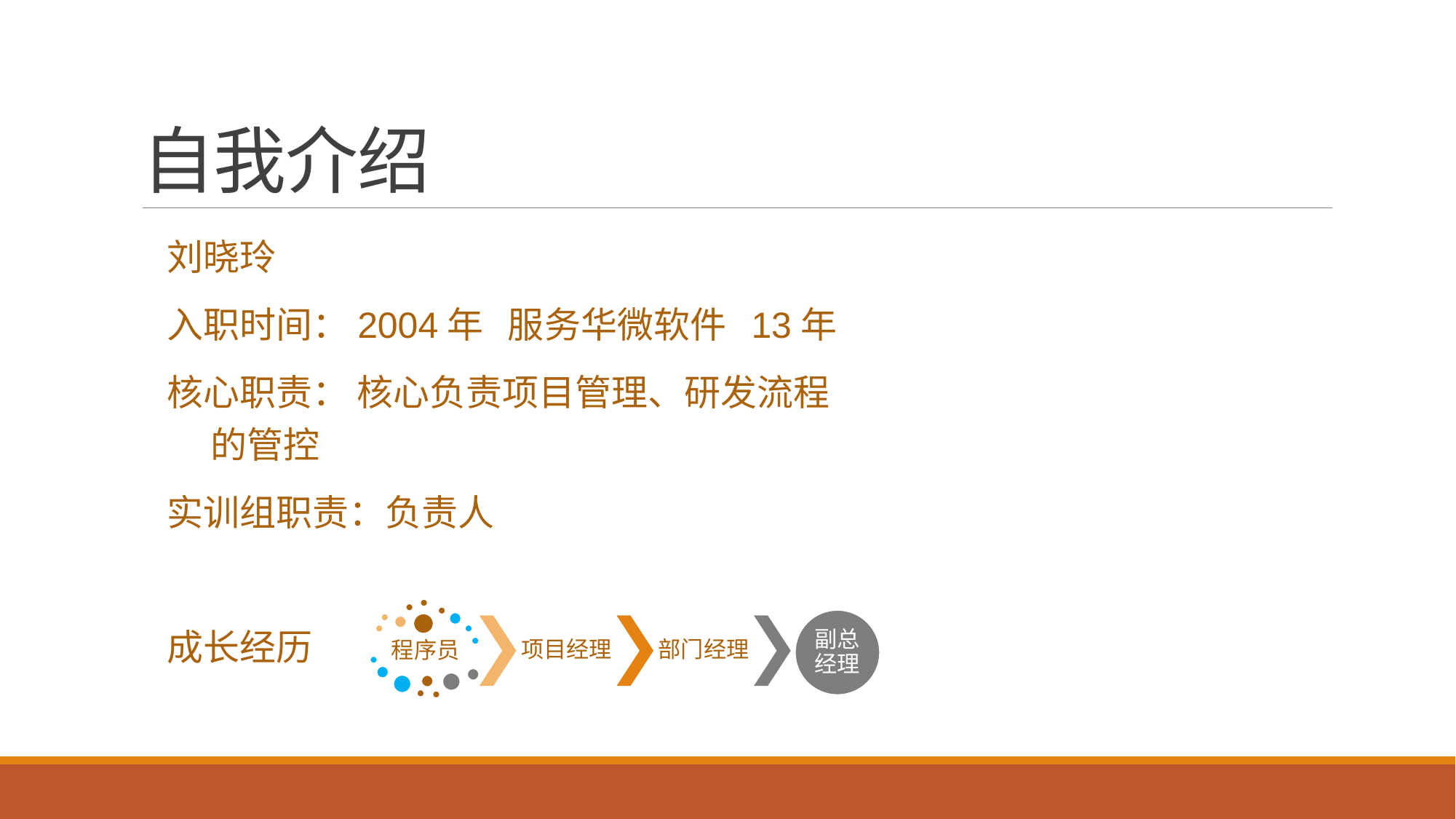

# 自我介绍
刘晓玲
入职时间：2004年   服务华微软件  13年
核心职责： 核心负责项目管理、研发流程      的管控
实训组职责：负责人

成长经历

副总经理

项目经理
部门经理

程序员